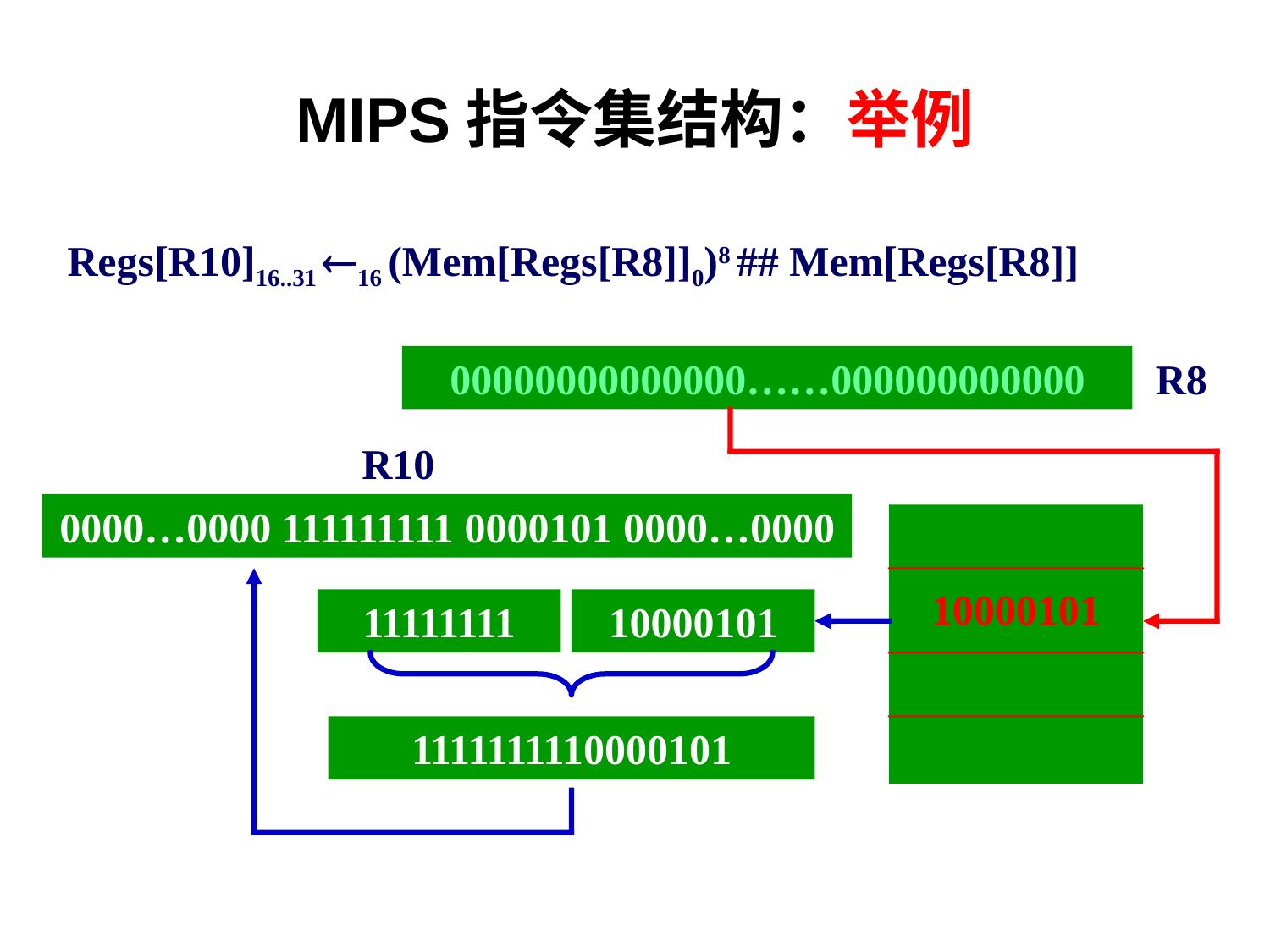

# MIPS指令集结构：举例
Regs[R10]16..31 ←16 (Mem[Regs[R8]]0)8 ## Mem[Regs[R8]]
00000000000000……000000000000
R8

R10

0000…0000 111111111 0000101 0000…0000

10000101

11111111
10000101

1111111110000101